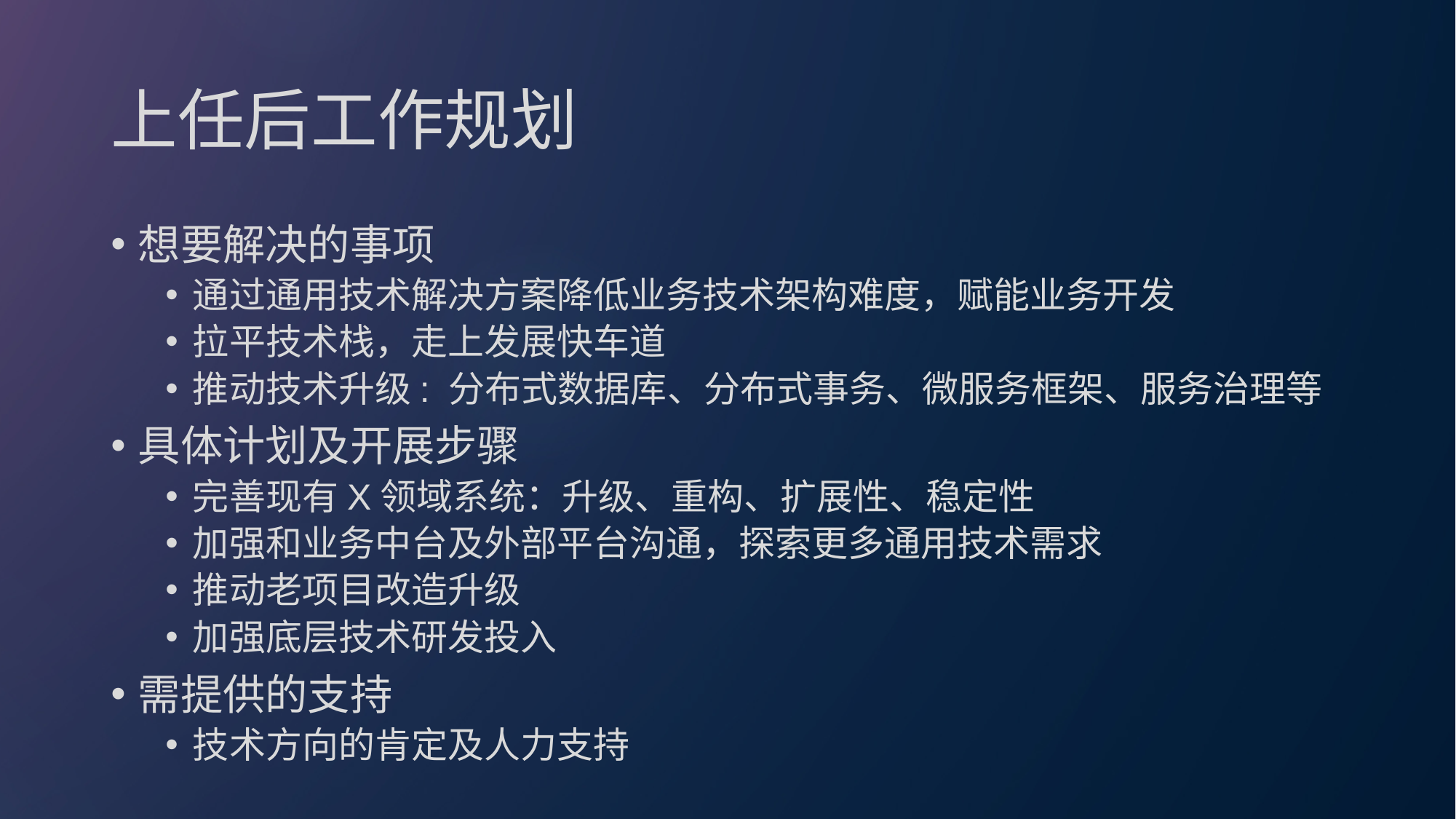

# 上任后工作规划
想要解决的事项
通过通用技术解决方案降低业务技术架构难度，赋能业务开发
拉平技术栈，走上发展快车道
推动技术升级: 分布式数据库、分布式事务、微服务框架、服务治理等
具体计划及开展步骤
完善现有X领域系统：升级、重构、扩展性、稳定性
加强和业务中台及外部平台沟通，探索更多通用技术需求
推动老项目改造升级
加强底层技术研发投入
需提供的支持
技术方向的肯定及人力支持